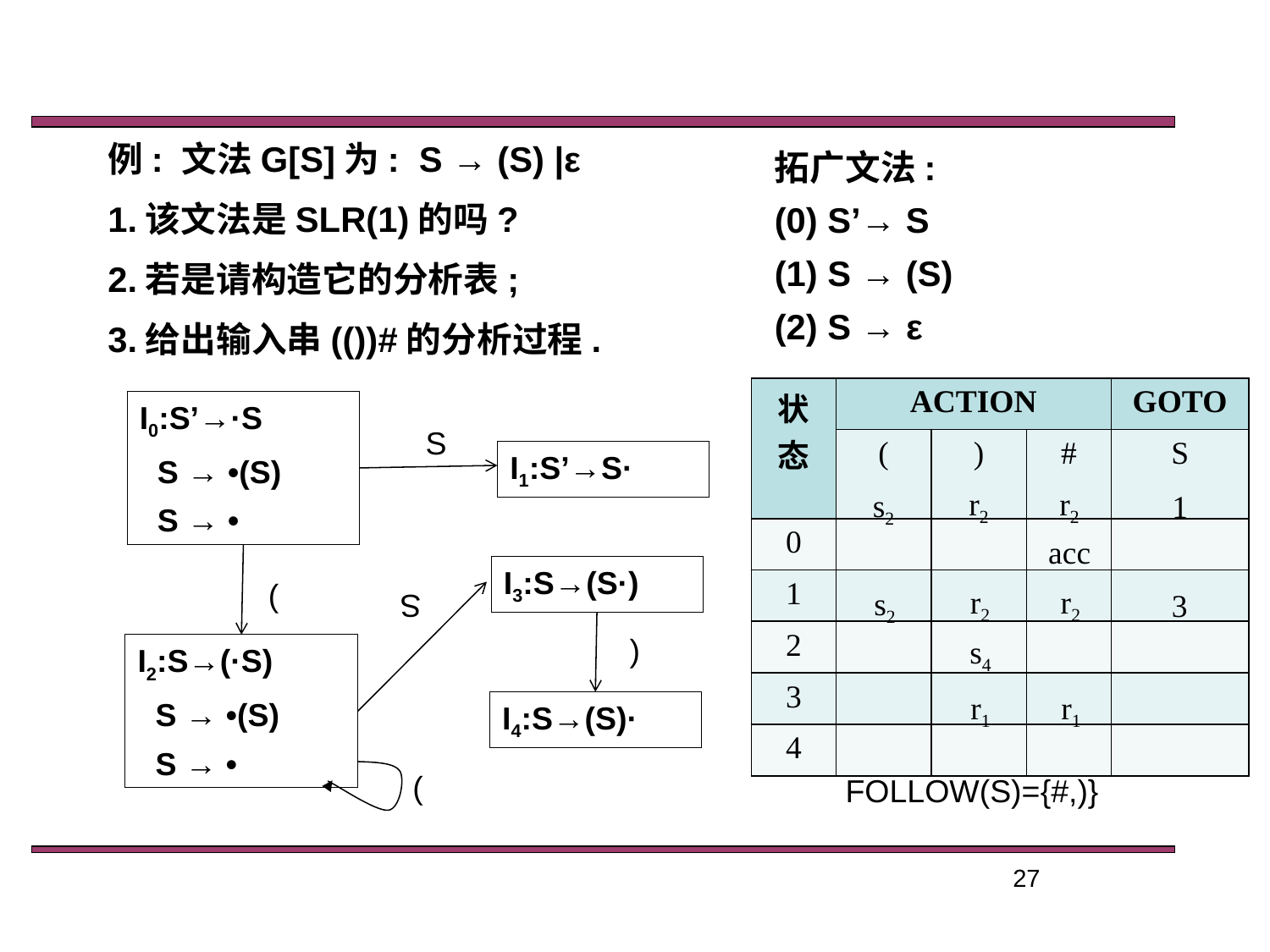

例: 文法G[S]为:  S → (S) |ε
1.该文法是SLR(1)的吗?
2.若是请构造它的分析表;
3.给出输入串(())#的分析过程.
拓广文法:
(0) S’→ S
(1) S → (S)
(2) S → ε
| 状态 | ACTION |  |  | GOTO |
| --- | --- | --- | --- | --- |
|  | ( | ) | # | S |
| 0 |  |  |  |  |
| 1 |  |  |  |  |
| 2 |  |  |  |  |
| 3 |  |  |  |  |
| 4 |  |  |  |  |
I0:S’→·S
  S → •(S)
  S → •
S
I1:S’→S·
r2
r2
s2
1
acc
I3:S→(S·)
(
r2
r2
s2
3
S
)
s4
I2:S→(·S)
  S → •(S)
  S → •
r1
r1
I4:S→(S)·

(
FOLLOW(S)={#,)}
27